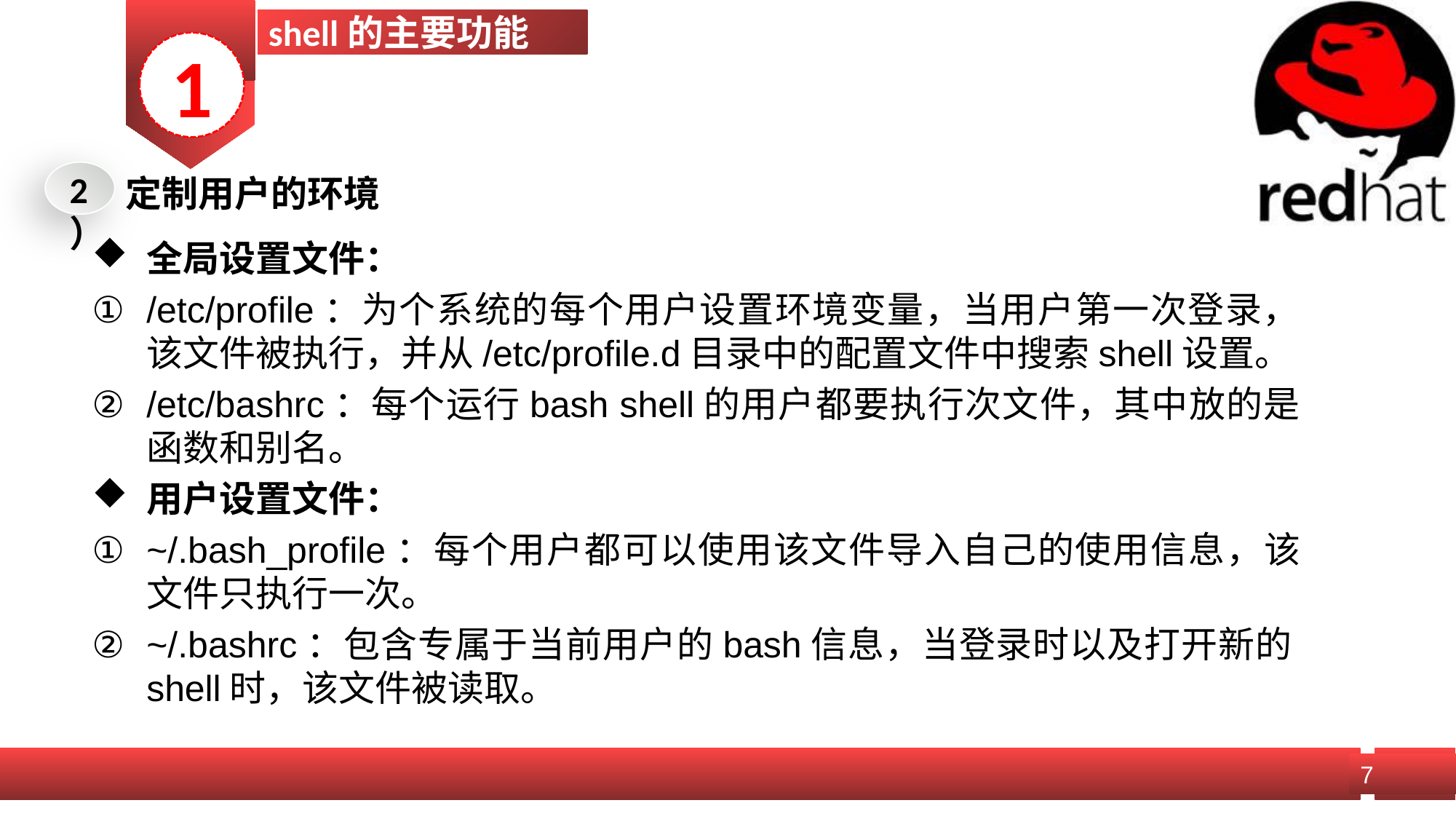

shell的主要功能
1
2）

定制用户的环境
全局设置文件：
/etc/profile：为个系统的每个用户设置环境变量，当用户第一次登录，该文件被执行，并从/etc/profile.d目录中的配置文件中搜索shell设置。
/etc/bashrc：每个运行bash shell的用户都要执行次文件，其中放的是函数和别名。
用户设置文件：
~/.bash_profile：每个用户都可以使用该文件导入自己的使用信息，该文件只执行一次。
~/.bashrc：包含专属于当前用户的bash信息，当登录时以及打开新的shell时，该文件被读取。